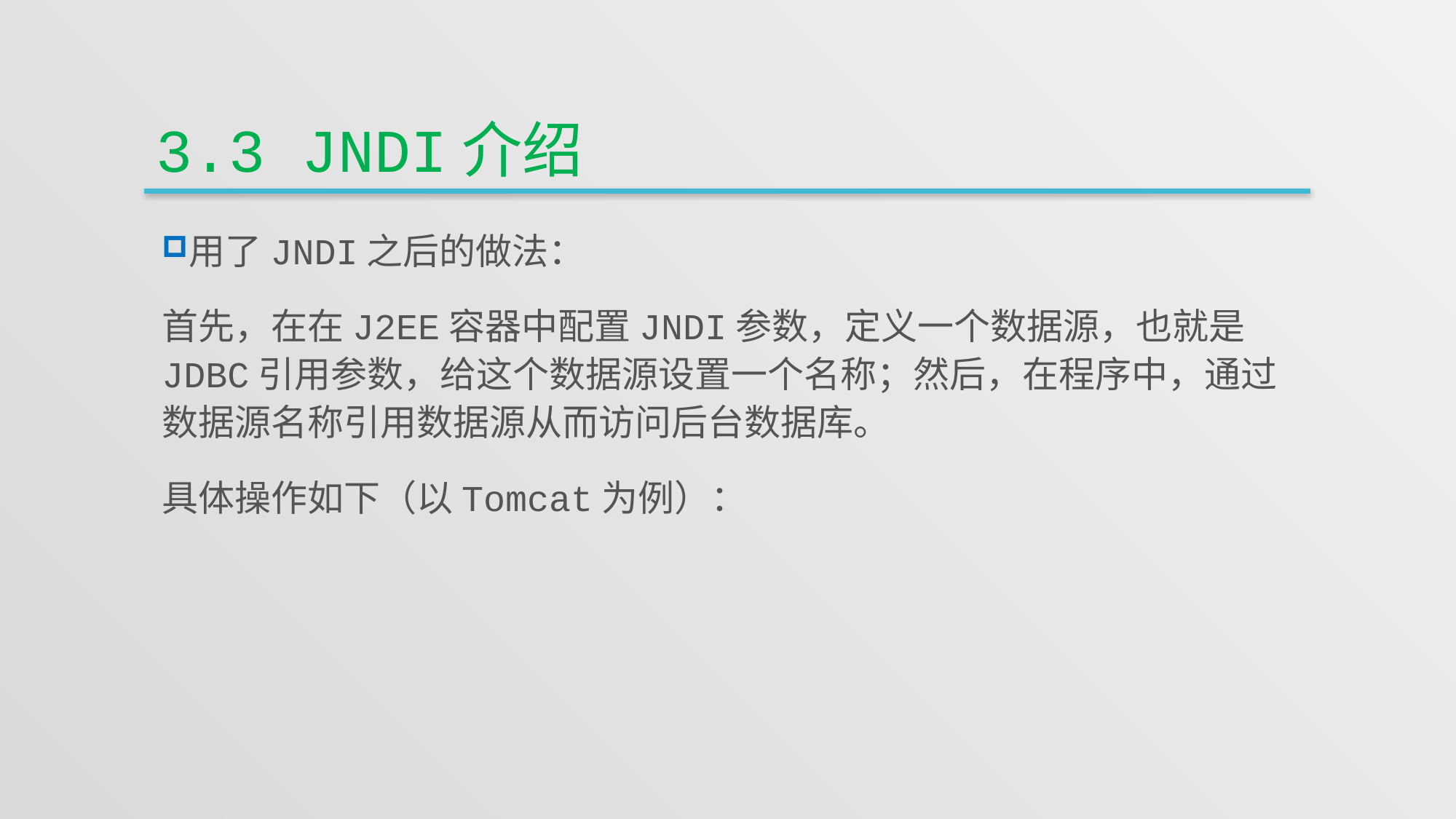

# 3.3 JNDI介绍
用了JNDI之后的做法：
首先，在在J2EE容器中配置JNDI参数，定义一个数据源，也就是JDBC引用参数，给这个数据源设置一个名称；然后，在程序中，通过数据源名称引用数据源从而访问后台数据库。
具体操作如下（以Tomcat为例）：